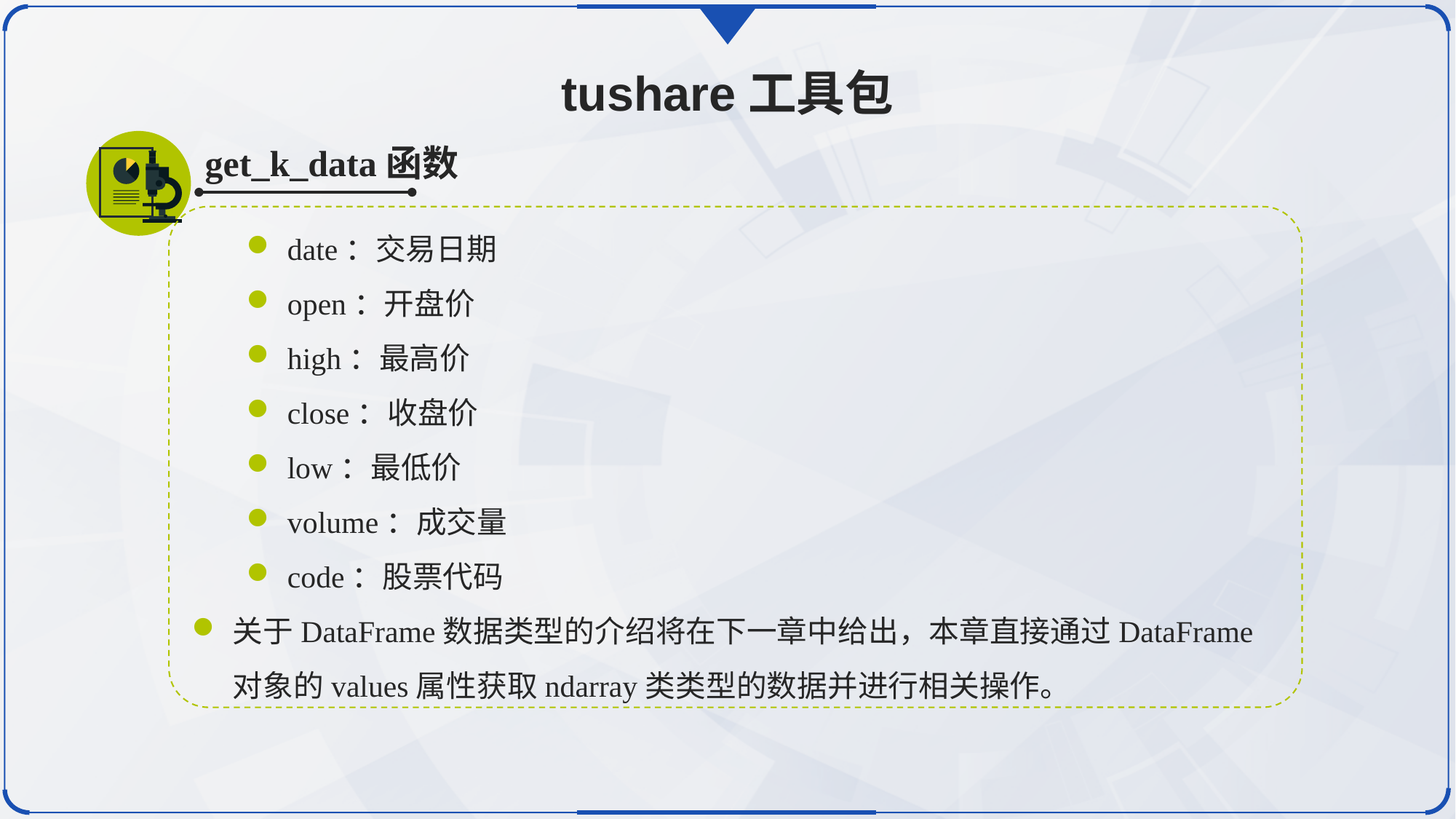

tushare工具包

get_k_data函数

date：交易日期
open：开盘价
high：最高价
close：收盘价
low：最低价
volume：成交量
code：股票代码
关于DataFrame数据类型的介绍将在下一章中给出，本章直接通过DataFrame对象的values属性获取ndarray类类型的数据并进行相关操作。